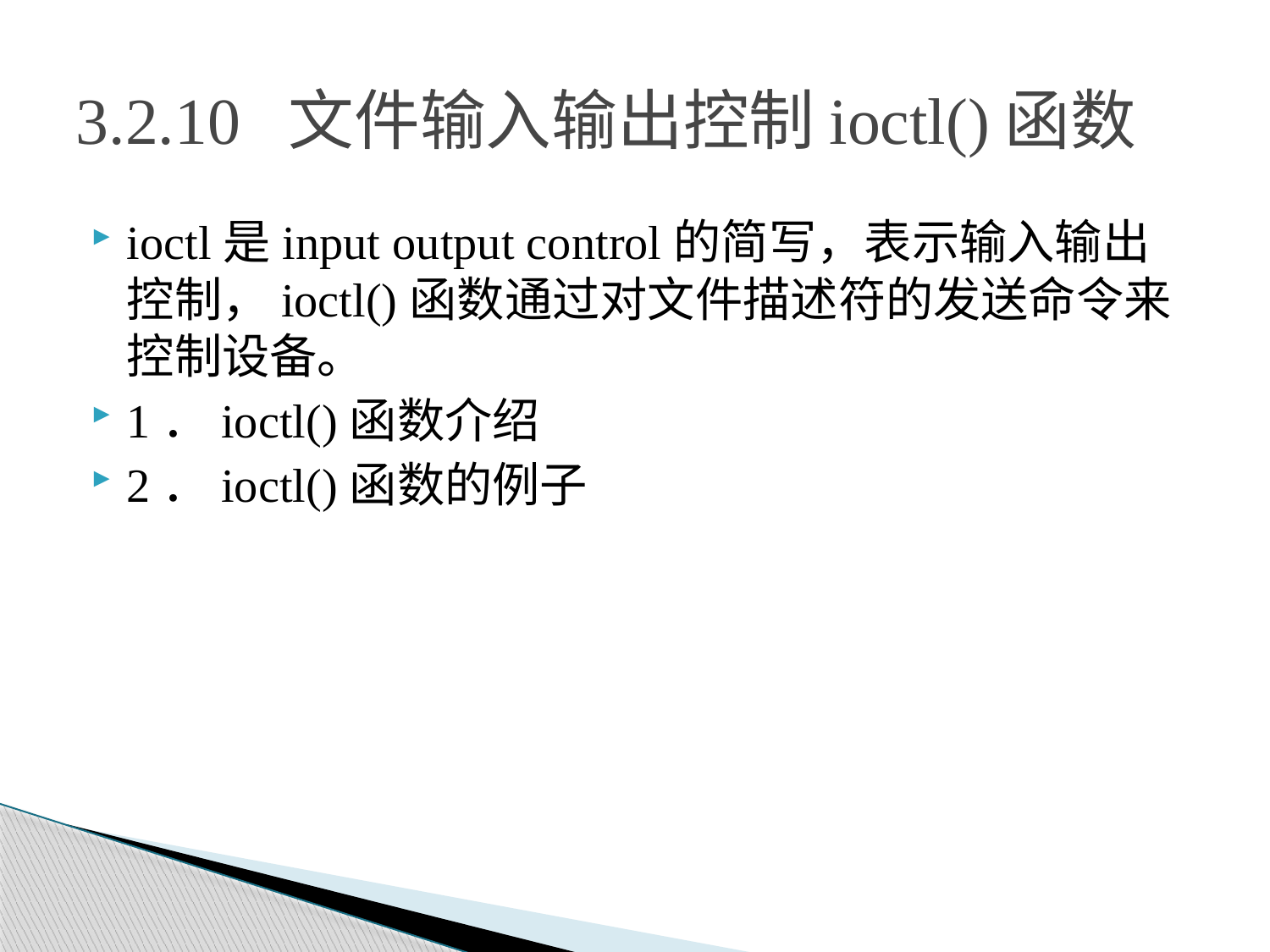

# 3.2.10  文件输入输出控制ioctl()函数
ioctl是input output control的简写，表示输入输出控制，ioctl()函数通过对文件描述符的发送命令来控制设备。
1．ioctl()函数介绍
2．ioctl()函数的例子